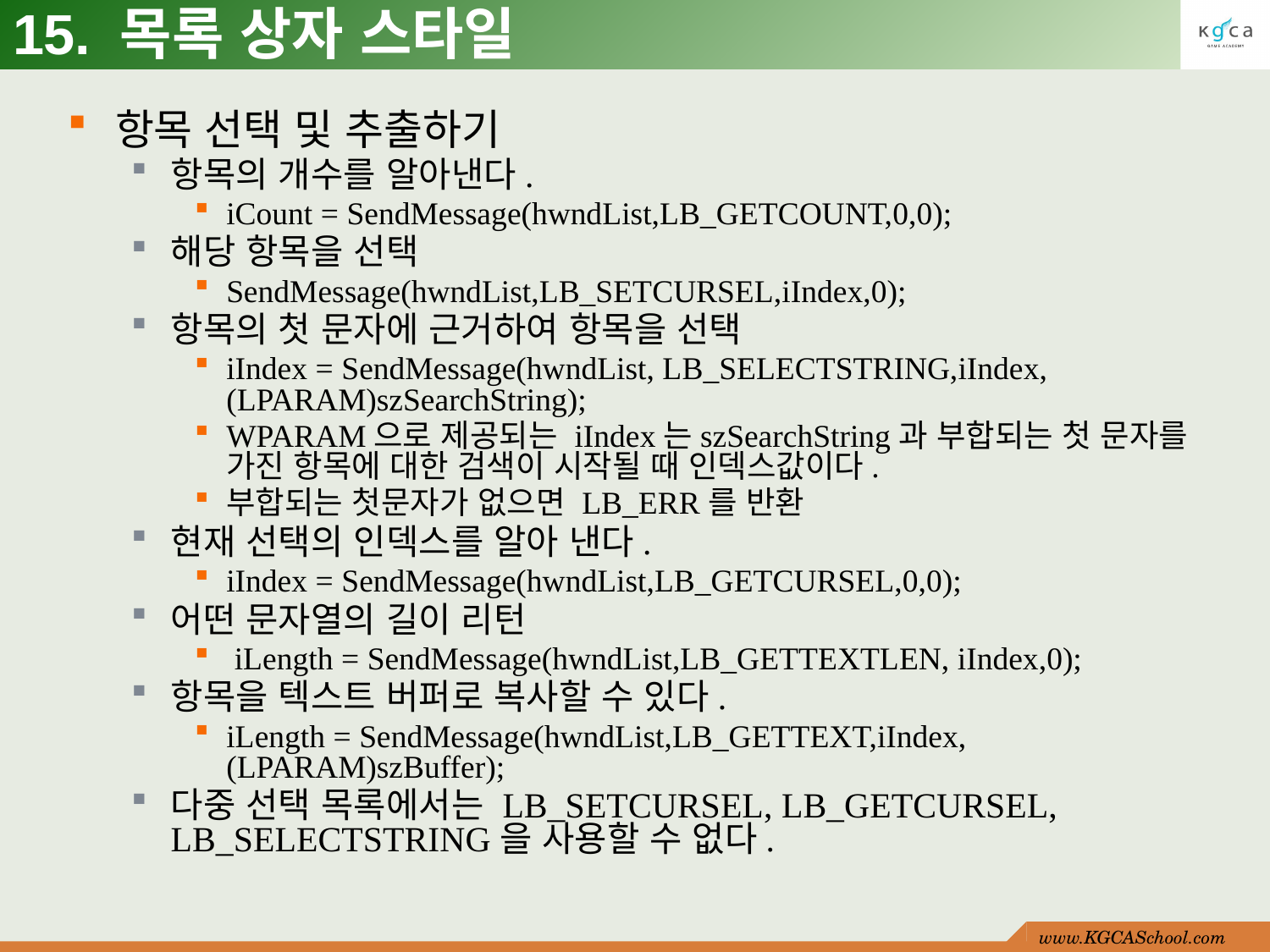

# 15. 목록 상자 스타일
항목 선택 및 추출하기
항목의 개수를 알아낸다.
iCount = SendMessage(hwndList,LB_GETCOUNT,0,0);
해당 항목을 선택
SendMessage(hwndList,LB_SETCURSEL,iIndex,0);
항목의 첫 문자에 근거하여 항목을 선택
iIndex = SendMessage(hwndList, LB_SELECTSTRING,iIndex, (LPARAM)szSearchString);
WPARAM으로 제공되는 iIndex는szSearchString과 부합되는 첫 문자를 가진 항목에 대한 검색이 시작될 때 인덱스값이다.
부합되는 첫문자가 없으면 LB_ERR를 반환
현재 선택의 인덱스를 알아 낸다.
iIndex = SendMessage(hwndList,LB_GETCURSEL,0,0);
어떤 문자열의 길이 리턴
 iLength = SendMessage(hwndList,LB_GETTEXTLEN, iIndex,0);
항목을 텍스트 버퍼로 복사할 수 있다.
iLength = SendMessage(hwndList,LB_GETTEXT,iIndex, (LPARAM)szBuffer);
다중 선택 목록에서는 LB_SETCURSEL, LB_GETCURSEL, LB_SELECTSTRING을 사용할 수 없다.